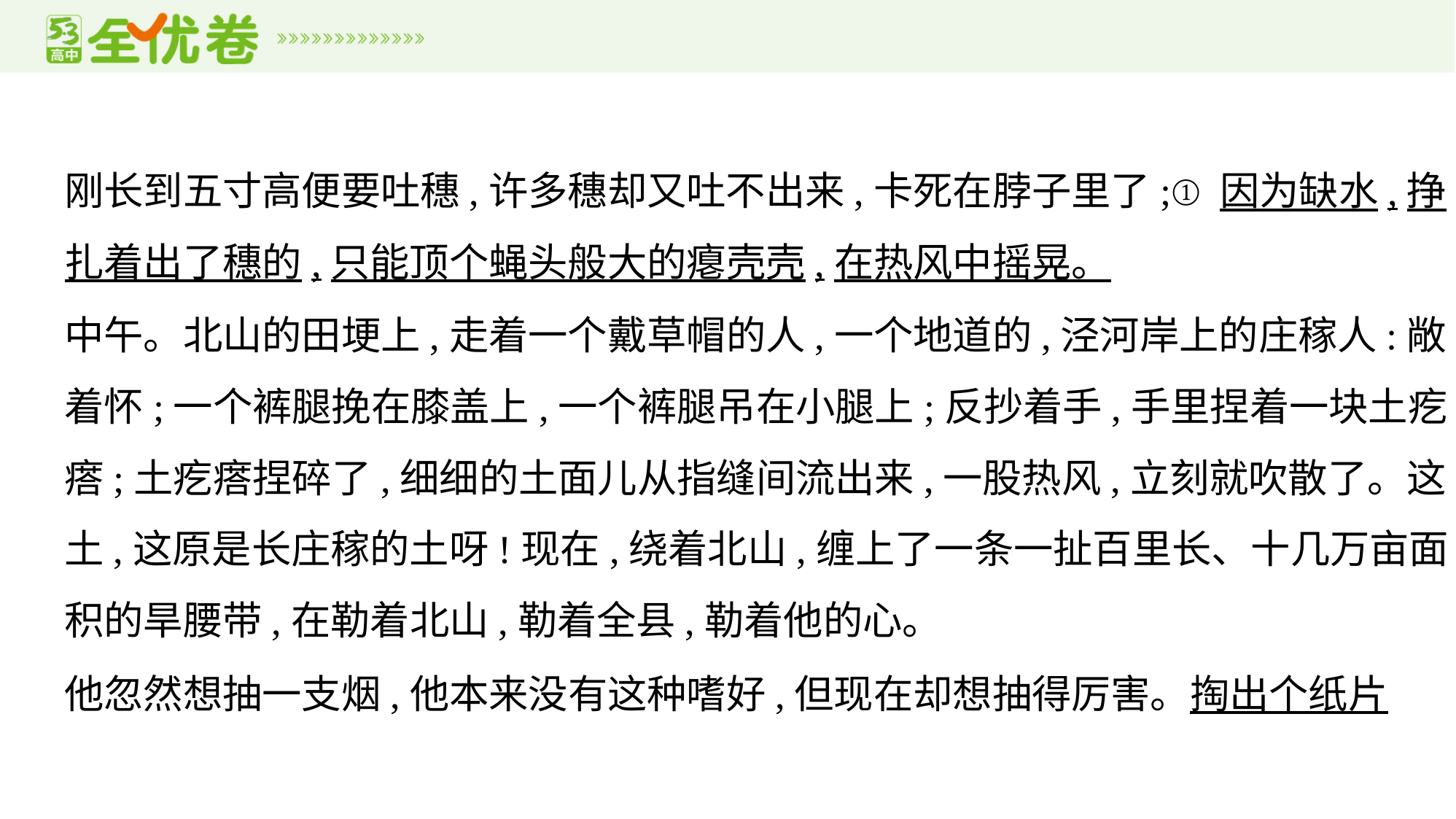

刚长到五寸高便要吐穗,许多穗却又吐不出来,卡死在脖子里了;①因为缺水,挣
扎着出了穗的,只能顶个蝇头般大的瘪壳壳,在热风中摇晃。
中午。北山的田埂上,走着一个戴草帽的人,一个地道的,泾河岸上的庄稼人:敞
着怀;一个裤腿挽在膝盖上,一个裤腿吊在小腿上;反抄着手,手里捏着一块土疙
瘩;土疙瘩捏碎了,细细的土面儿从指缝间流出来,一股热风,立刻就吹散了。这
土,这原是长庄稼的土呀!现在,绕着北山,缠上了一条一扯百里长、十几万亩面
积的旱腰带,在勒着北山,勒着全县,勒着他的心。
他忽然想抽一支烟,他本来没有这种嗜好,但现在却想抽得厉害。掏出个纸片